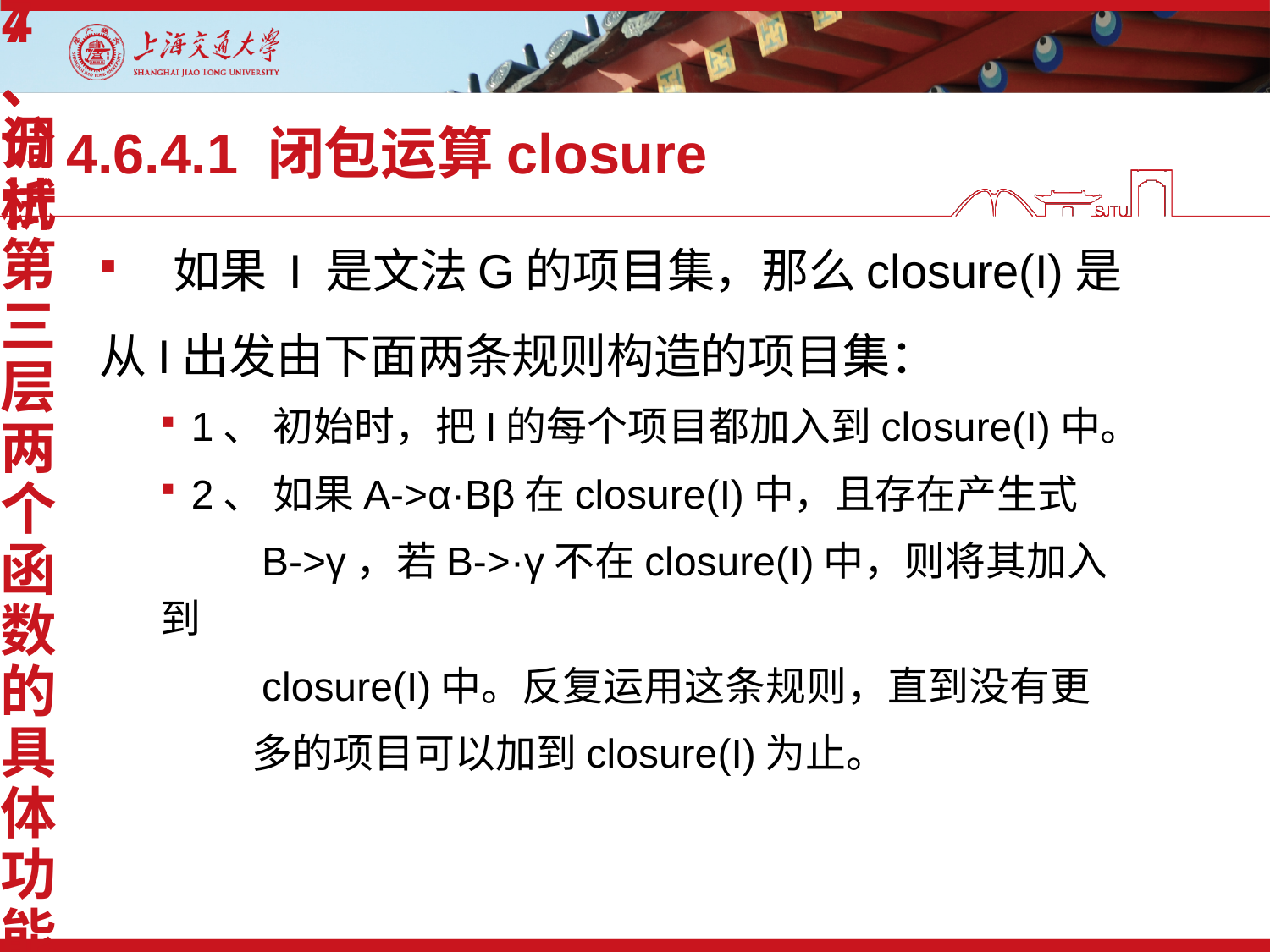

4、分析第三层两个函数的具体功能
7、调试
# 4.6.4.1 闭包运算closure
   如果 I 是文法G的项目集，那么closure(I)是
从I出发由下面两条规则构造的项目集：
1、 初始时，把I的每个项目都加入到closure(I)中。
2、 如果A->α·Bβ在closure(I)中，且存在产生式
         B->γ，若B->·γ不在closure(I)中，则将其加入到
         closure(I)中。反复运用这条规则，直到没有更
         多的项目可以加到closure(I)为止。